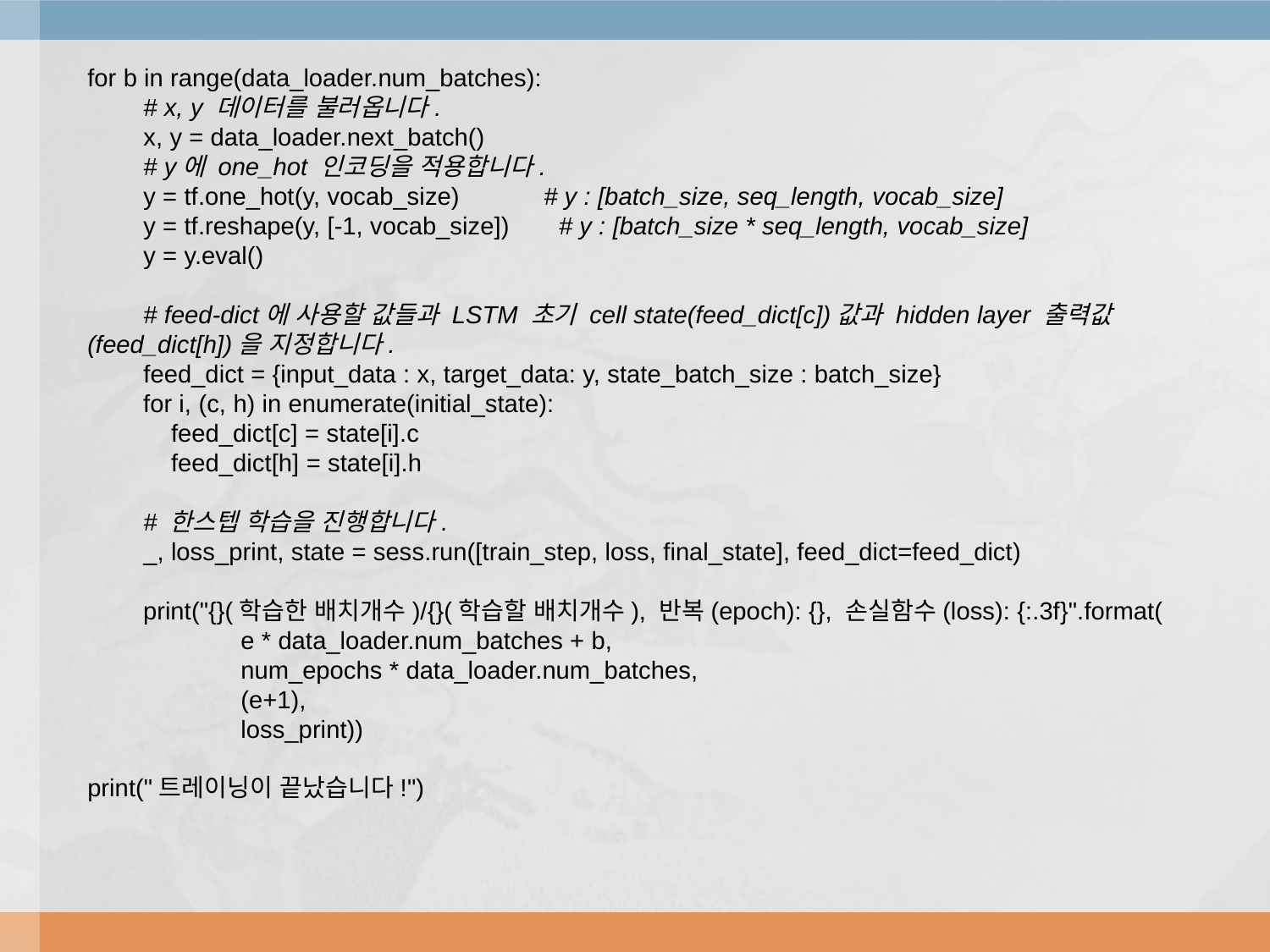

for b in range(data_loader.num_batches):
        # x, y 데이터를 불러옵니다.
        x, y = data_loader.next_batch()
        # y에 one_hot 인코딩을 적용합니다.
        y = tf.one_hot(y, vocab_size)            # y : [batch_size, seq_length, vocab_size]
        y = tf.reshape(y, [-1, vocab_size])       # y : [batch_size * seq_length, vocab_size]
        y = y.eval()
        # feed-dict에 사용할 값들과 LSTM 초기 cell state(feed_dict[c])값과 hidden layer 출력값(feed_dict[h])을 지정합니다.
        feed_dict = {input_data : x, target_data: y, state_batch_size : batch_size}
        for i, (c, h) in enumerate(initial_state):
            feed_dict[c] = state[i].c
            feed_dict[h] = state[i].h
        # 한스텝 학습을 진행합니다.
        _, loss_print, state = sess.run([train_step, loss, final_state], feed_dict=feed_dict)
        print("{}(학습한 배치개수)/{}(학습할 배치개수), 반복(epoch): {}, 손실함수(loss): {:.3f}".format(
                      e * data_loader.num_batches + b,
                      num_epochs * data_loader.num_batches,
                      (e+1),
                      loss_print))
print("트레이닝이 끝났습니다!")